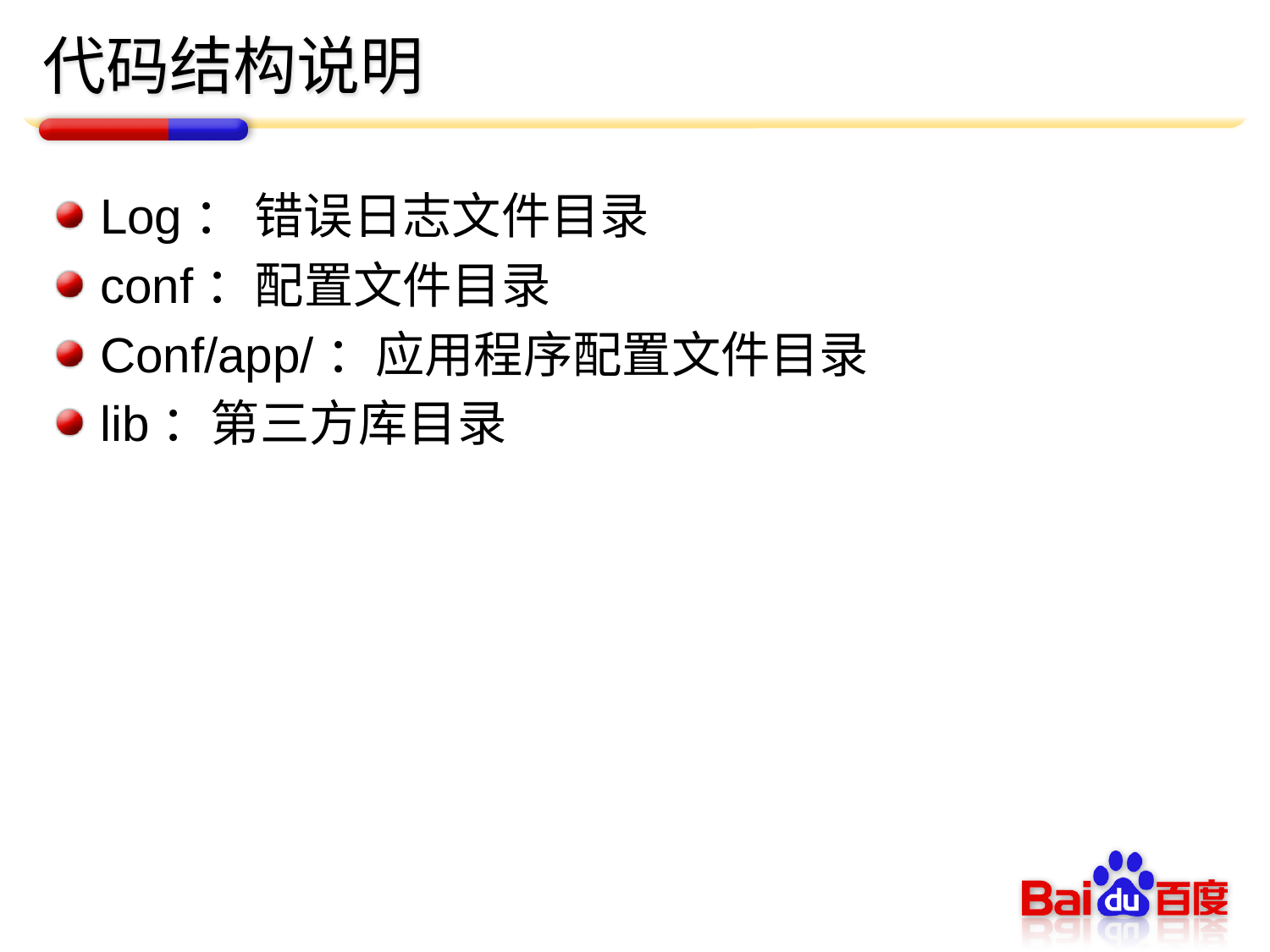

# 代码结构说明
Log： 错误日志文件目录
conf：配置文件目录
Conf/app/：应用程序配置文件目录
lib：第三方库目录